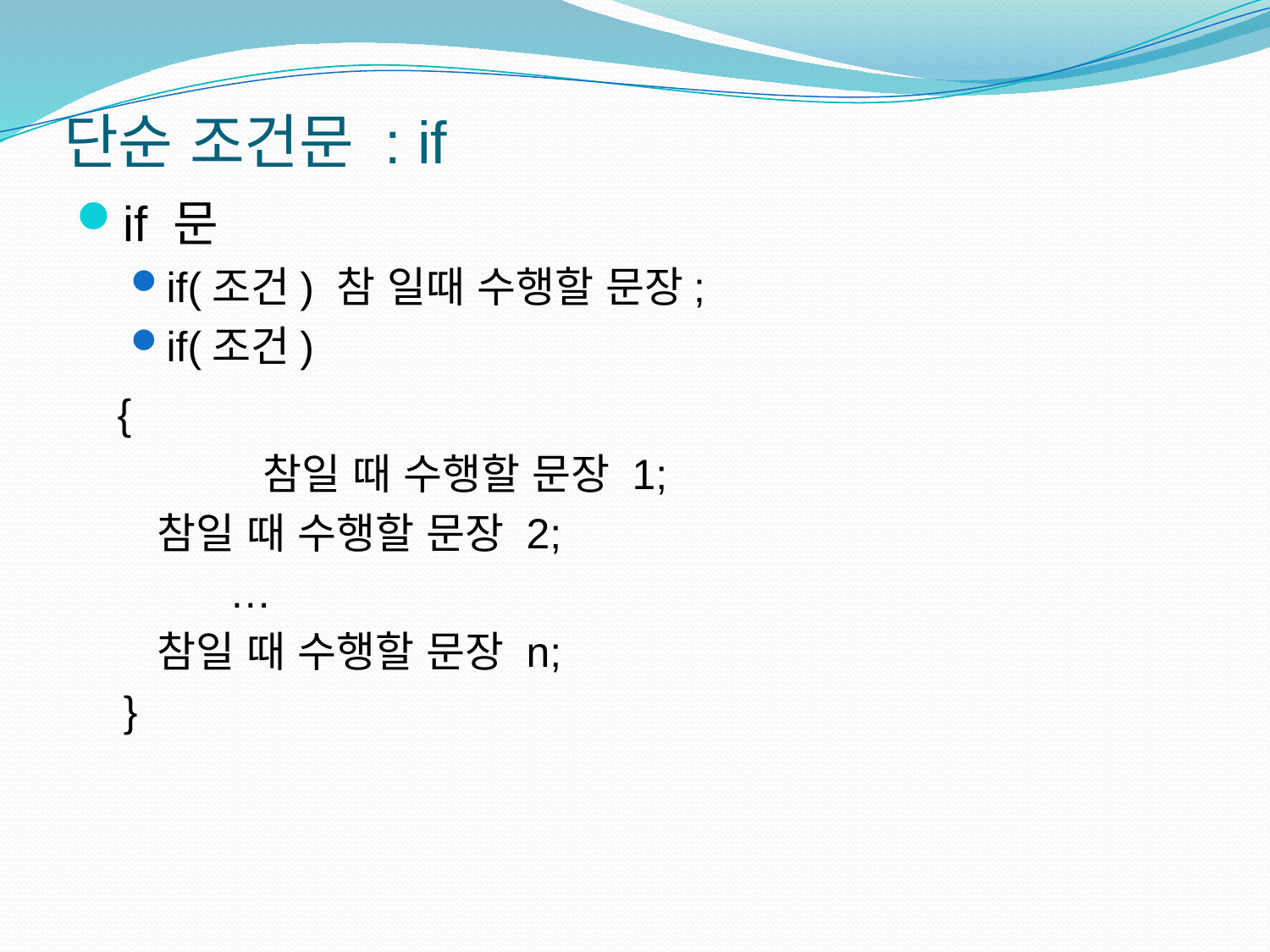

# 단순 조건문 : if
if 문
if(조건) 참 일때 수행할 문장;
if(조건)
   {
    	 참일 때 수행할 문장 1;
      참일 때 수행할 문장 2;
             …
      참일 때 수행할 문장 n;
    }